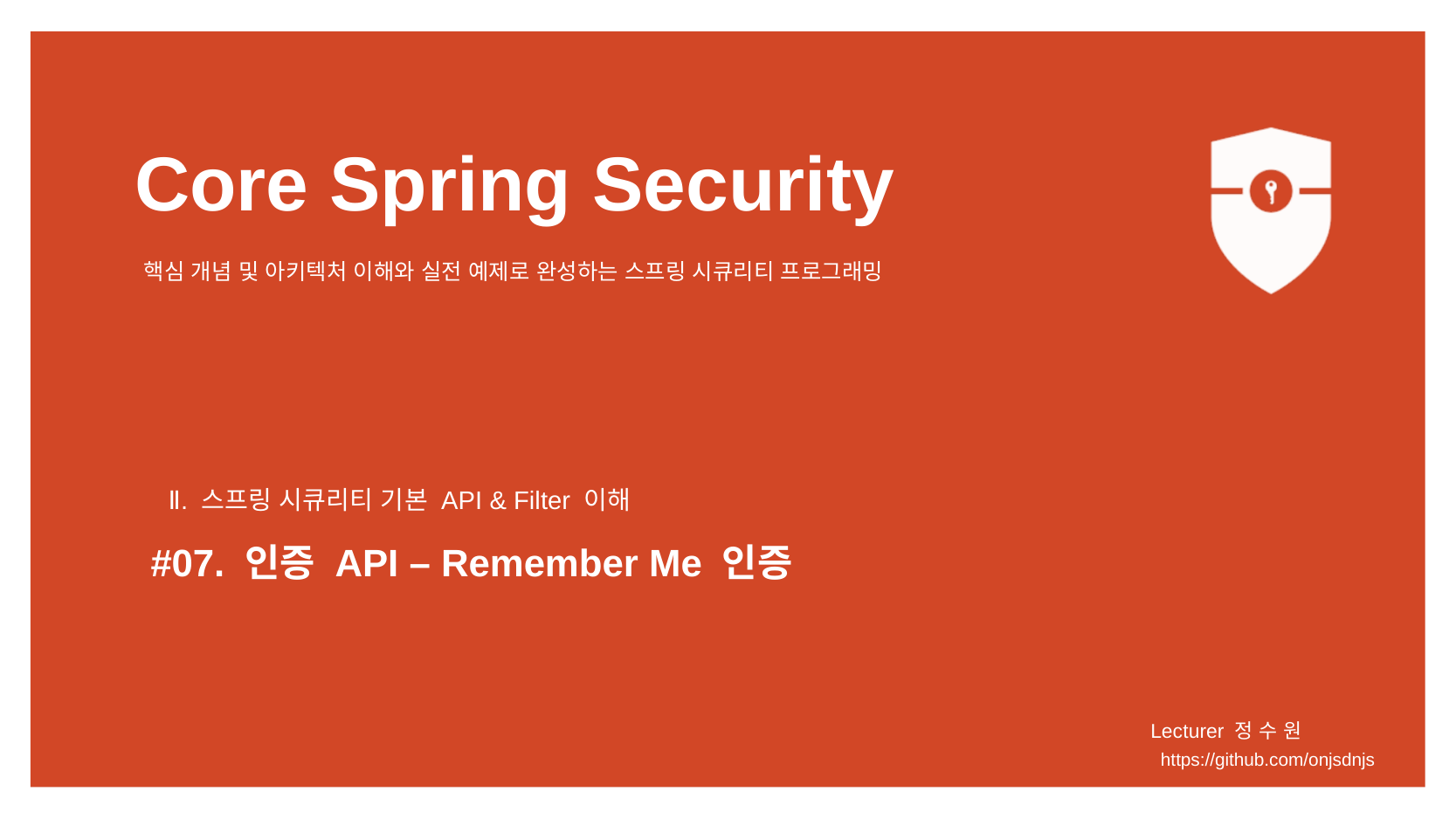

Ⅱ. 스프링 시큐리티 기본 API & Filter 이해
#07. 인증 API – Remember Me 인증